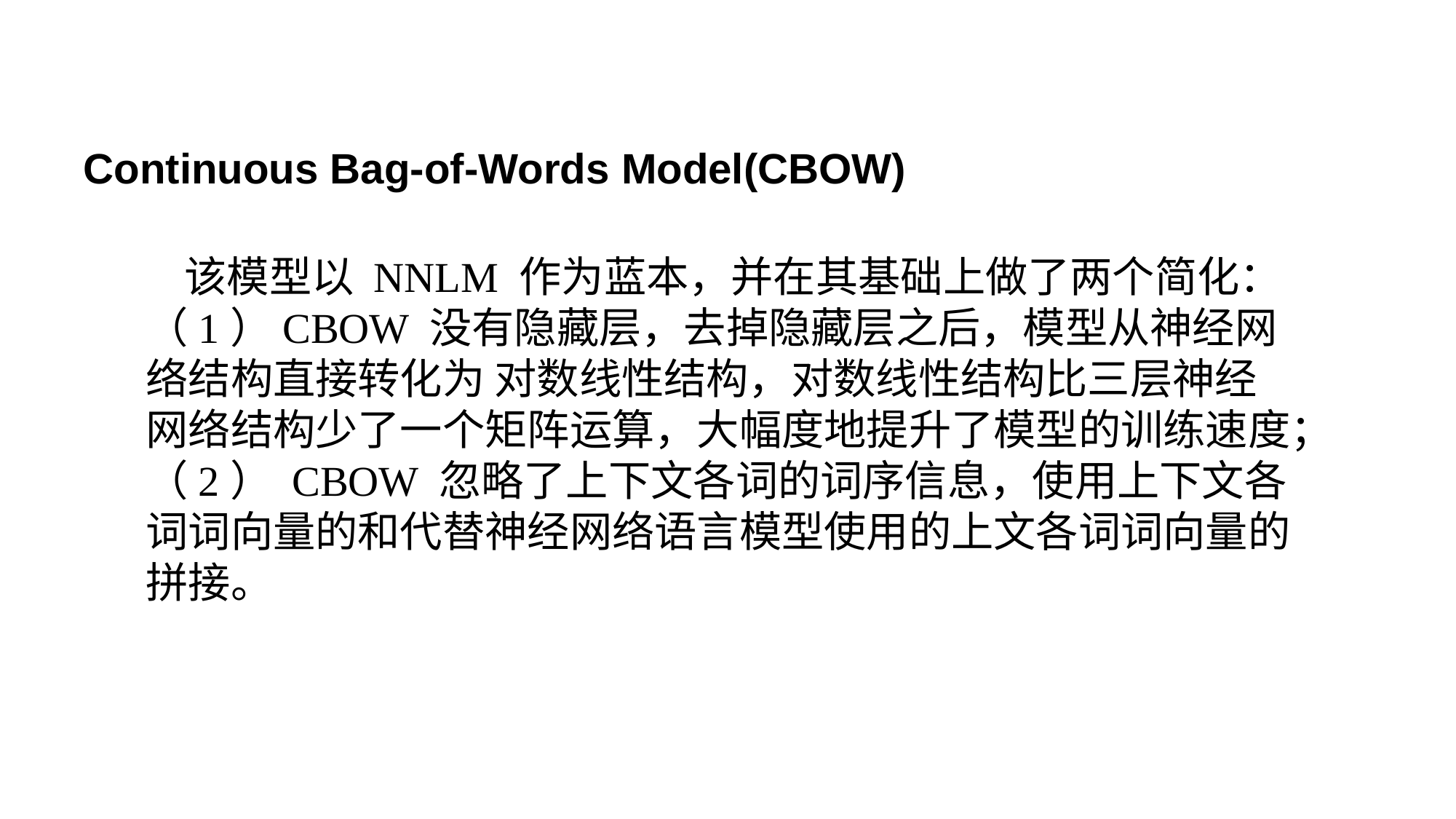

Continuous Bag-of-Words Model(CBOW)
   该模型以 NNLM 作为蓝本，并在其基础上做了两个简化：（1）CBOW 没有隐藏层，去掉隐藏层之后，模型从神经网络结构直接转化为 对数线性结构，对数线性结构比三层神经网络结构少了一个矩阵运算，大幅度地提升了模型的训练速度；（2） CBOW 忽略了上下文各词的词序信息，使用上下文各词词向量的和代替神经网络语言模型使用的上文各词词向量的拼接。